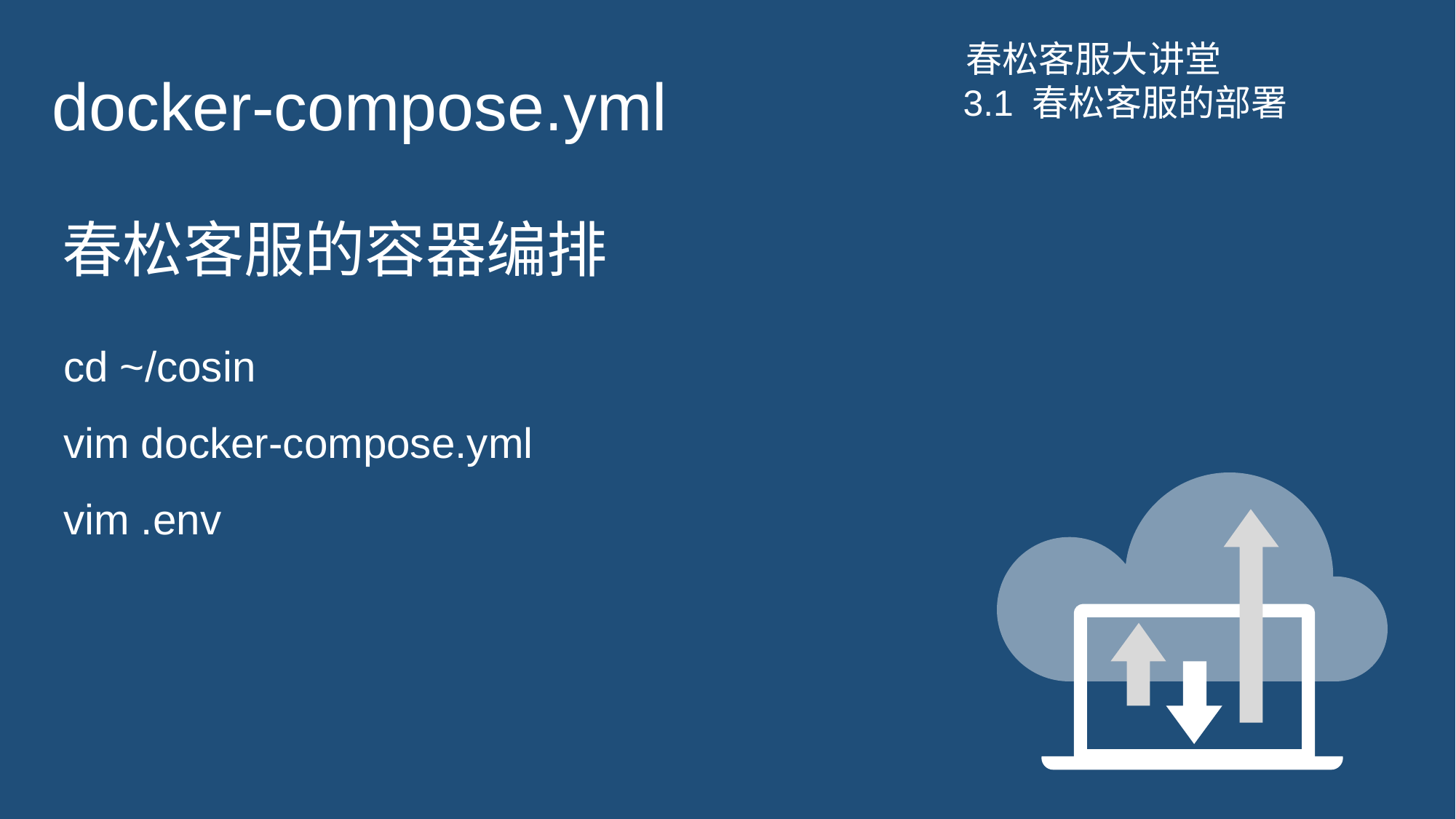

# docker-compose.yml
春松客服大讲堂
3.1 春松客服的部署
春松客服的容器编排
cd ~/cosin
vim docker-compose.yml
vim .env